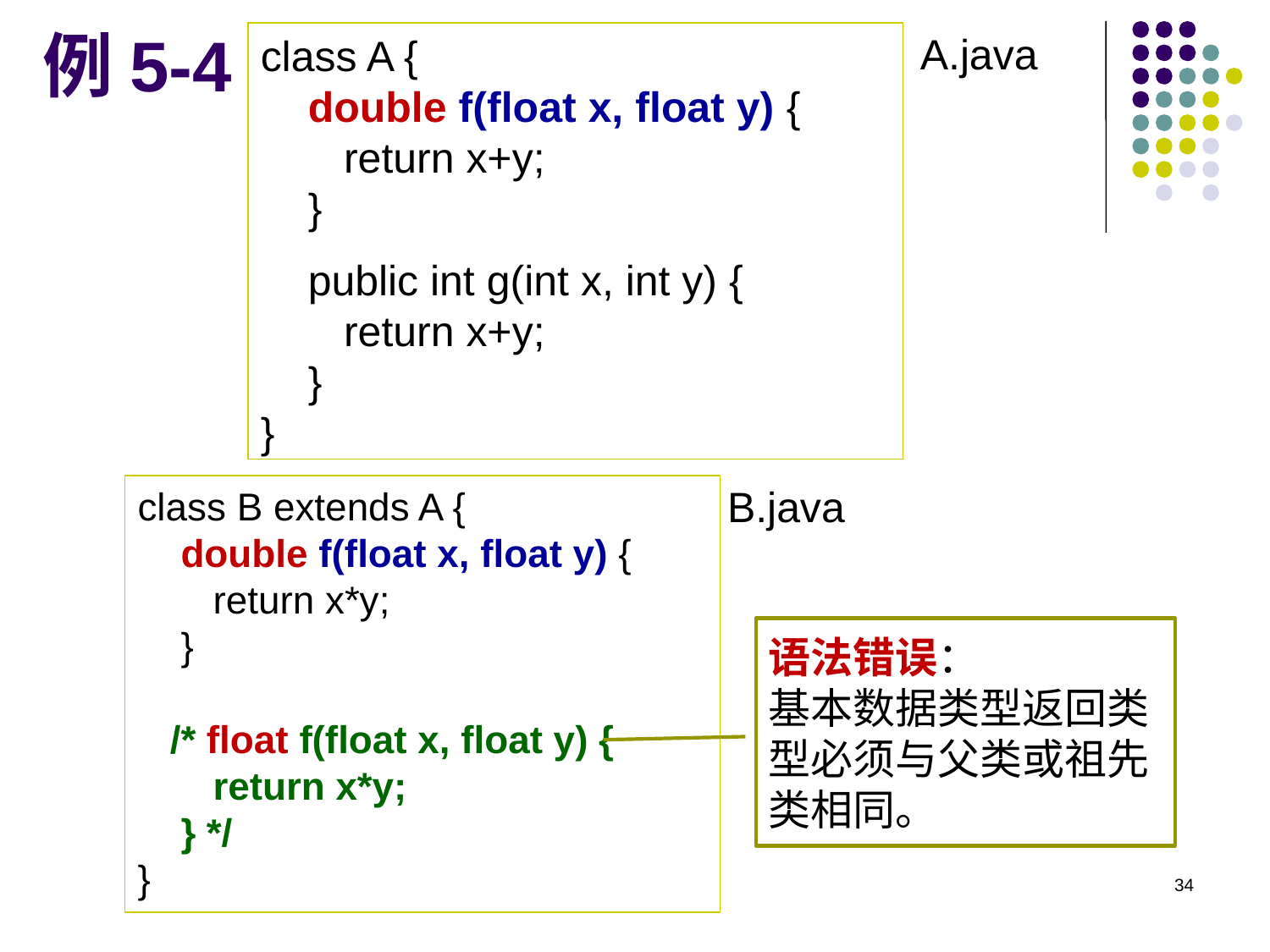

A.java
class A {
    double f(float x, float y) {
       return x+y;
    }

    public int g(int x, int y) {
       return x+y;
    }
}
# 例5-4
B.java
class B extends A {
    double f(float x, float y) {
       return x*y;
    }

   /* float f(float x, float y) {
       return x*y;
    } */
}
语法错误：
基本数据类型返回类型必须与父类或祖先类相同。
34